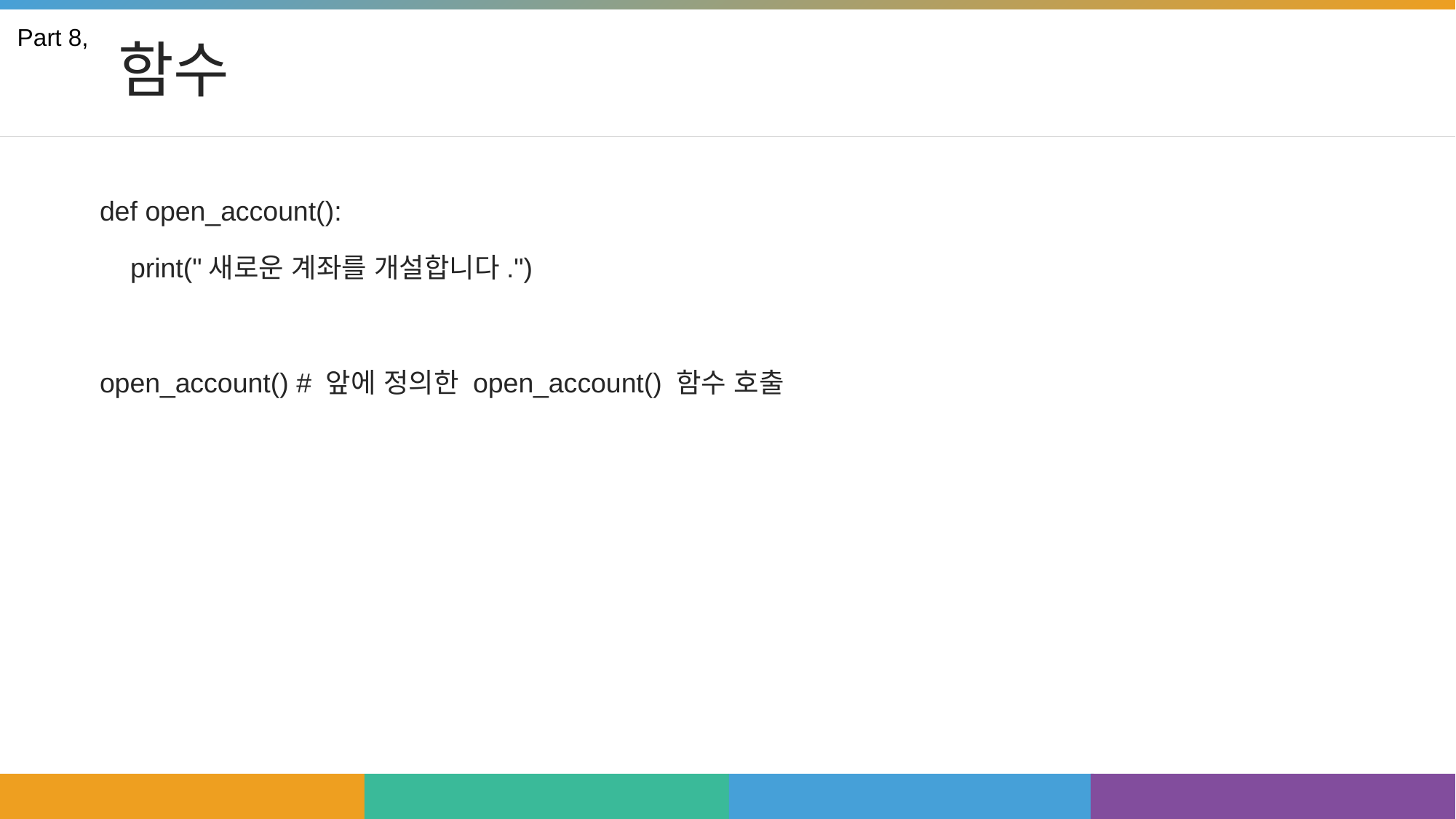

# 함수
Part 8,
def open_account():
    print("새로운 계좌를 개설합니다.")

open_account() # 앞에 정의한 open_account() 함수 호출